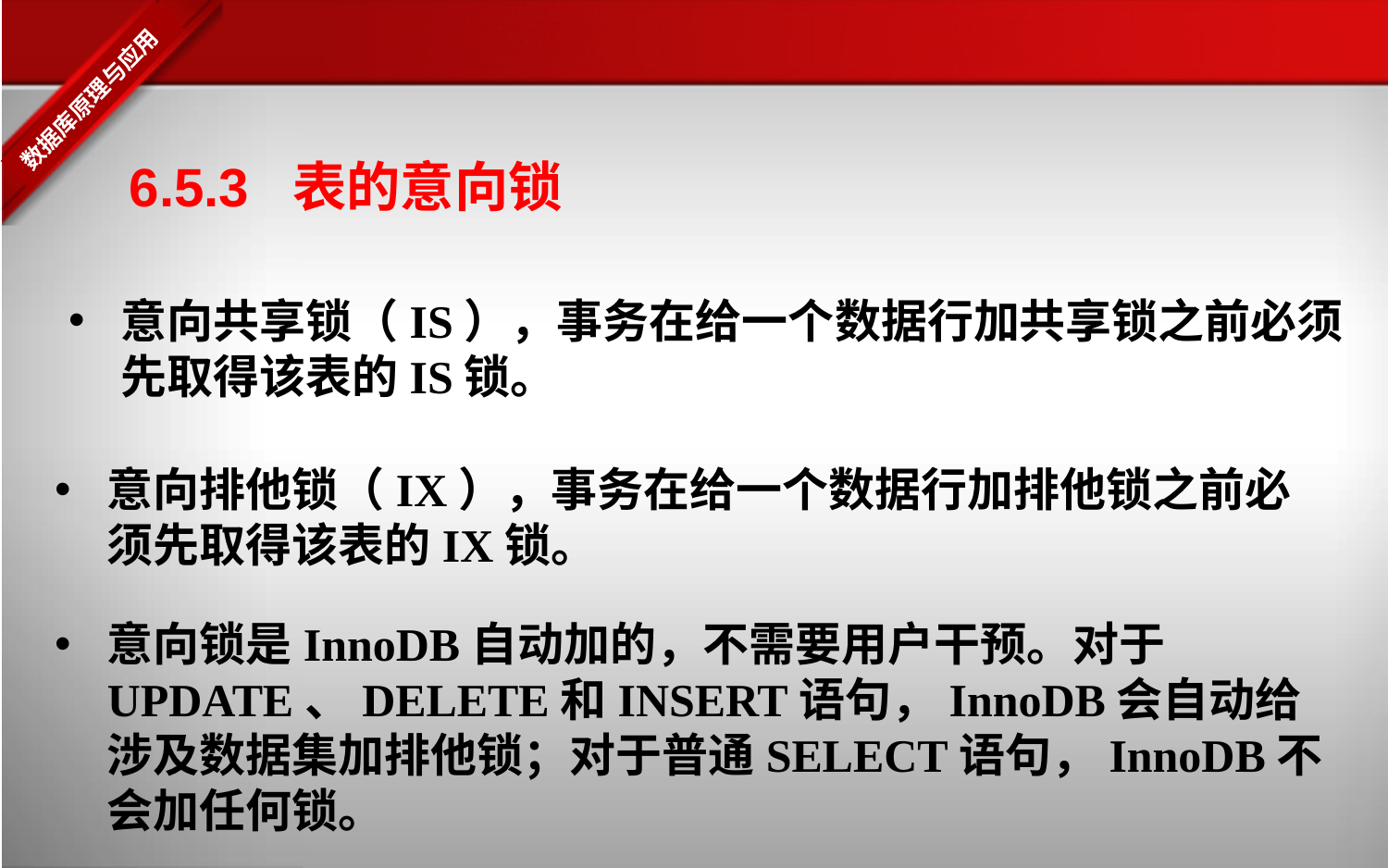

6.5.3  表的意向锁
意向共享锁（IS），事务在给一个数据行加共享锁之前必须先取得该表的IS锁。
意向排他锁（IX），事务在给一个数据行加排他锁之前必须先取得该表的IX锁。
意向锁是InnoDB自动加的，不需要用户干预。对于UPDATE、DELETE和INSERT语句，InnoDB会自动给涉及数据集加排他锁；对于普通SELECT语句，InnoDB不会加任何锁。